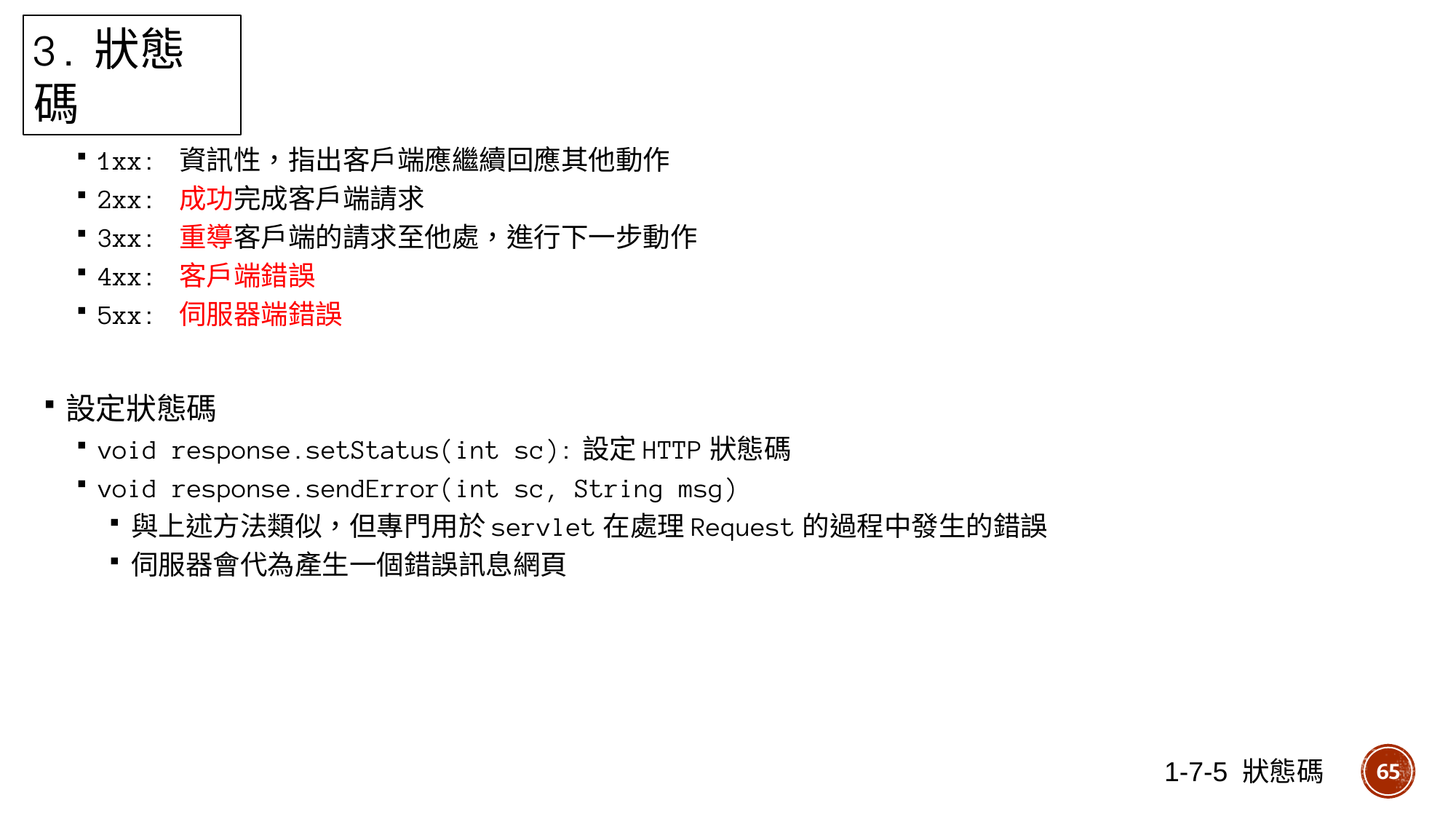

3.狀態碼
狀態碼分類
1xx: 資訊性，指出客戶端應繼續回應其他動作
2xx: 成功完成客戶端請求
3xx: 重導客戶端的請求至他處，進行下一步動作
4xx: 客戶端錯誤
5xx: 伺服器端錯誤

設定狀態碼
void response.setStatus(int sc):設定HTTP狀態碼
void response.sendError(int sc, String msg)
與上述方法類似，但專門用於servlet在處理Request的過程中發生的錯誤
伺服器會代為產生一個錯誤訊息網頁
1-7-5 狀態碼
65